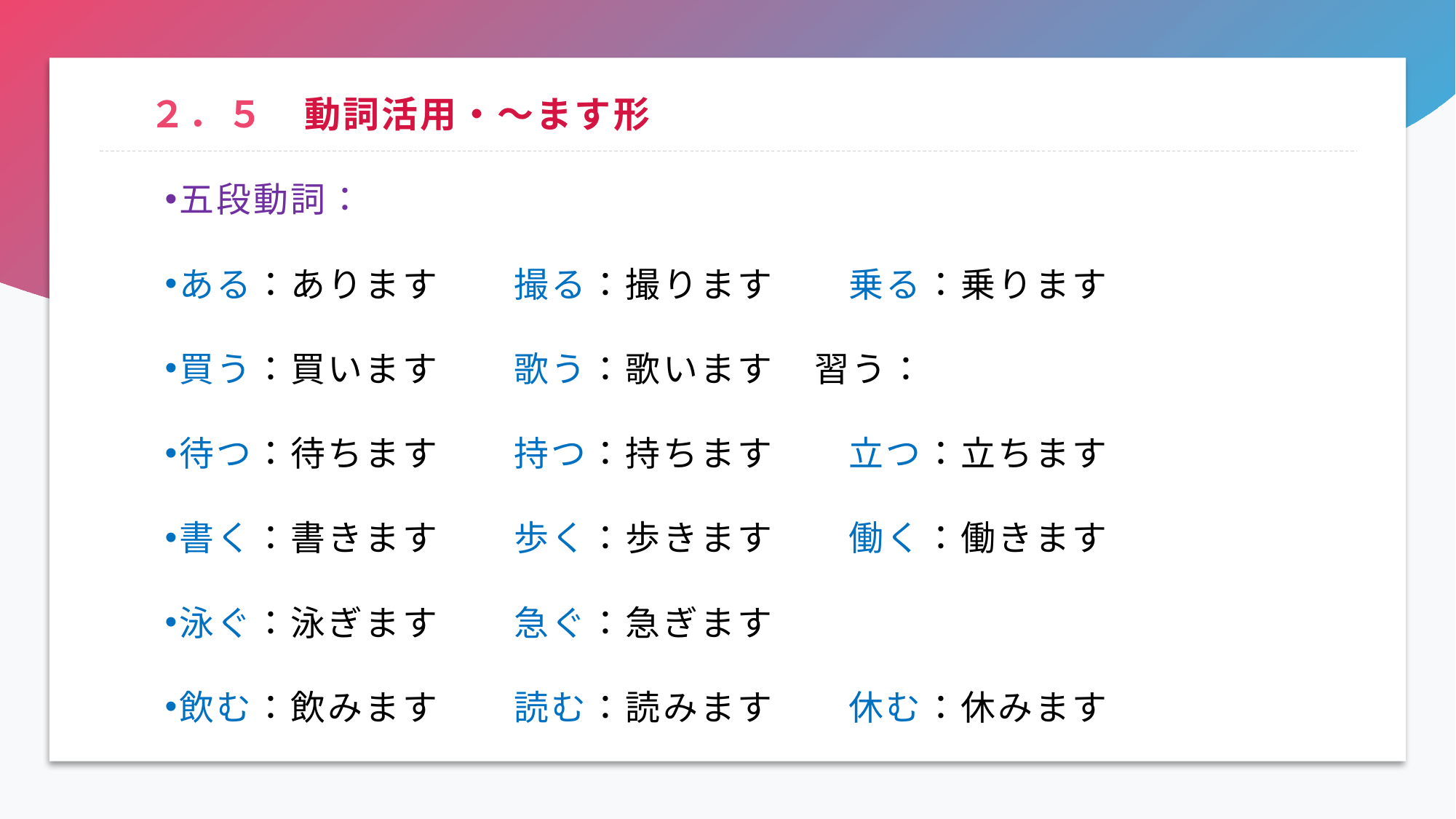

# ２．５　動詞活用・～ます形
五段動詞：
ある：あります　　撮る：撮ります　　乗る：乗ります
買う：買います　　歌う：歌います    習う：
待つ：待ちます　　持つ：持ちます　　立つ：立ちます
書く：書きます　　歩く：歩きます　　働く：働きます
泳ぐ：泳ぎます　　急ぐ：急ぎます
飲む：飲みます　　読む：読みます　　休む：休みます